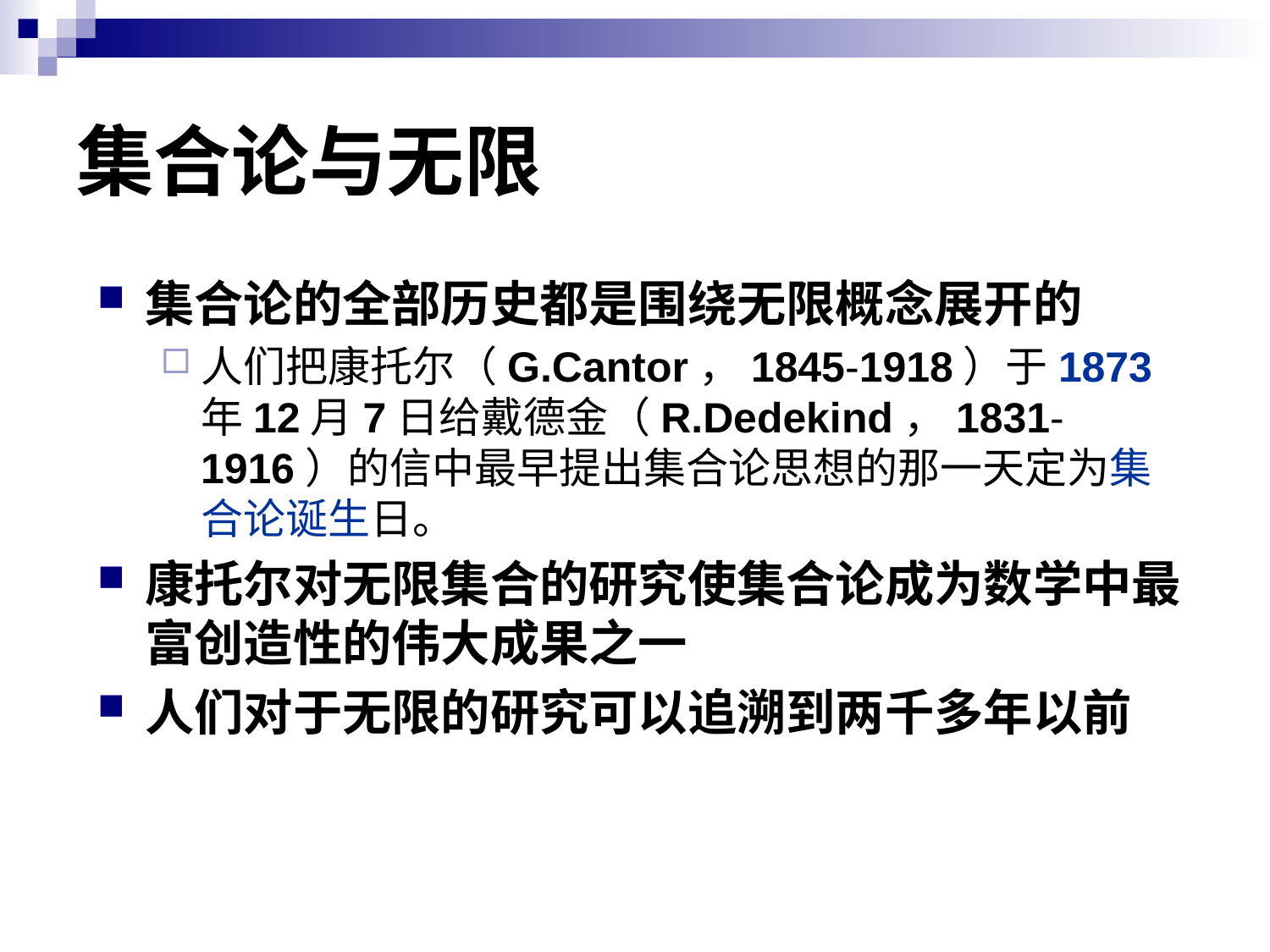

# 集合论与无限
集合论的全部历史都是围绕无限概念展开的
人们把康托尔（G.Cantor，1845-1918）于1873年12月7日给戴德金（R.Dedekind，1831-1916）的信中最早提出集合论思想的那一天定为集合论诞生日。
康托尔对无限集合的研究使集合论成为数学中最富创造性的伟大成果之一
人们对于无限的研究可以追溯到两千多年以前
3